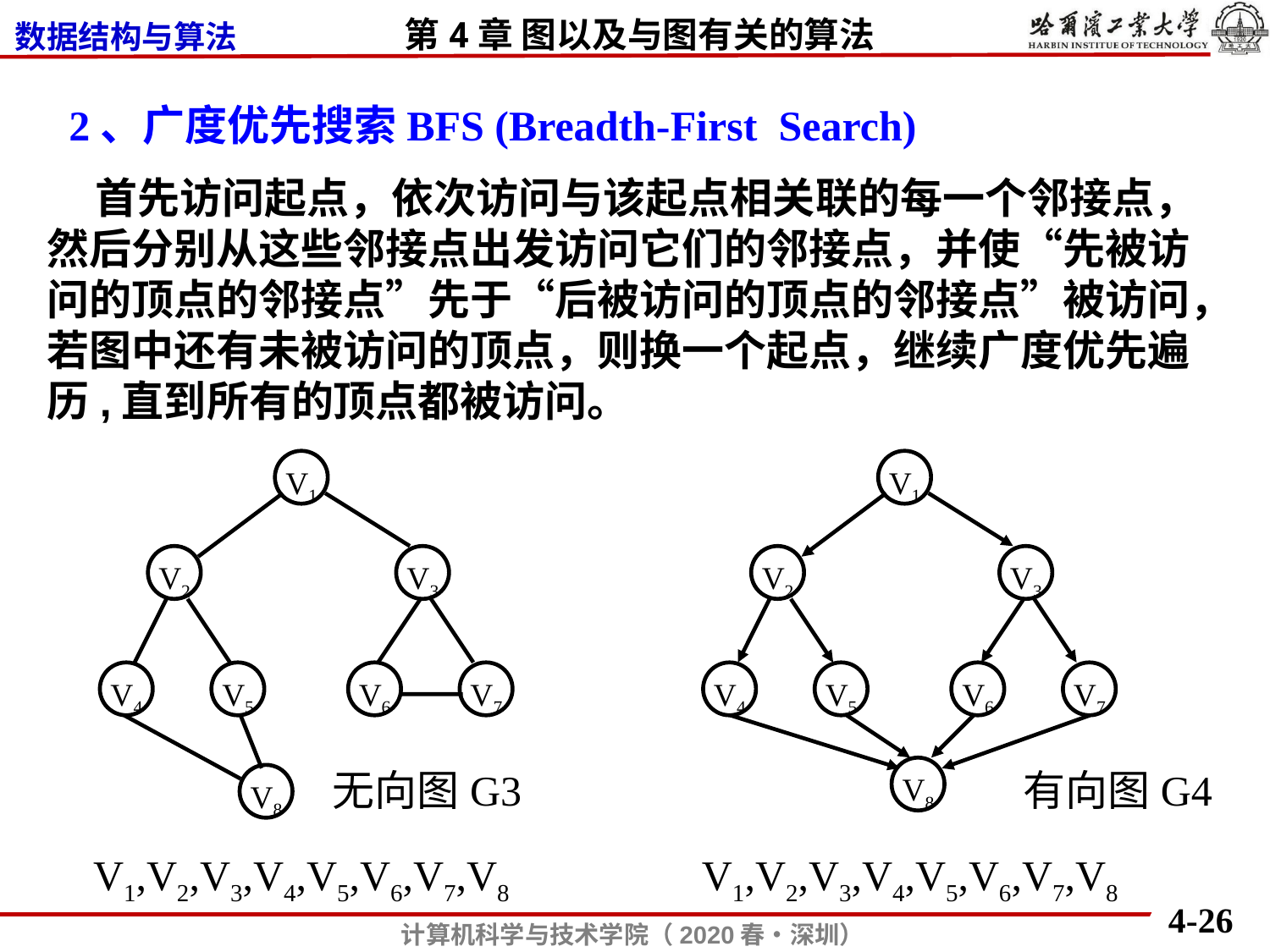

2、广度优先搜索BFS (Breadth-First  Search)
    首先访问起点，依次访问与该起点相关联的每一个邻接点，然后分别从这些邻接点出发访问它们的邻接点，并使“先被访问的顶点的邻接点”先于“后被访问的顶点的邻接点”被访问，若图中还有未被访问的顶点，则换一个起点，继续广度优先遍历,直到所有的顶点都被访问。

V1

V2

V3

V4

V5

V6

V7

无向图G3

V8

V1

V2

V3

V4

V5

V6

V7

V8
有向图G4
V1,V2,V3,V4,V5,V6,V7,V8
V1,V2,V3,V4,V5,V6,V7,V8